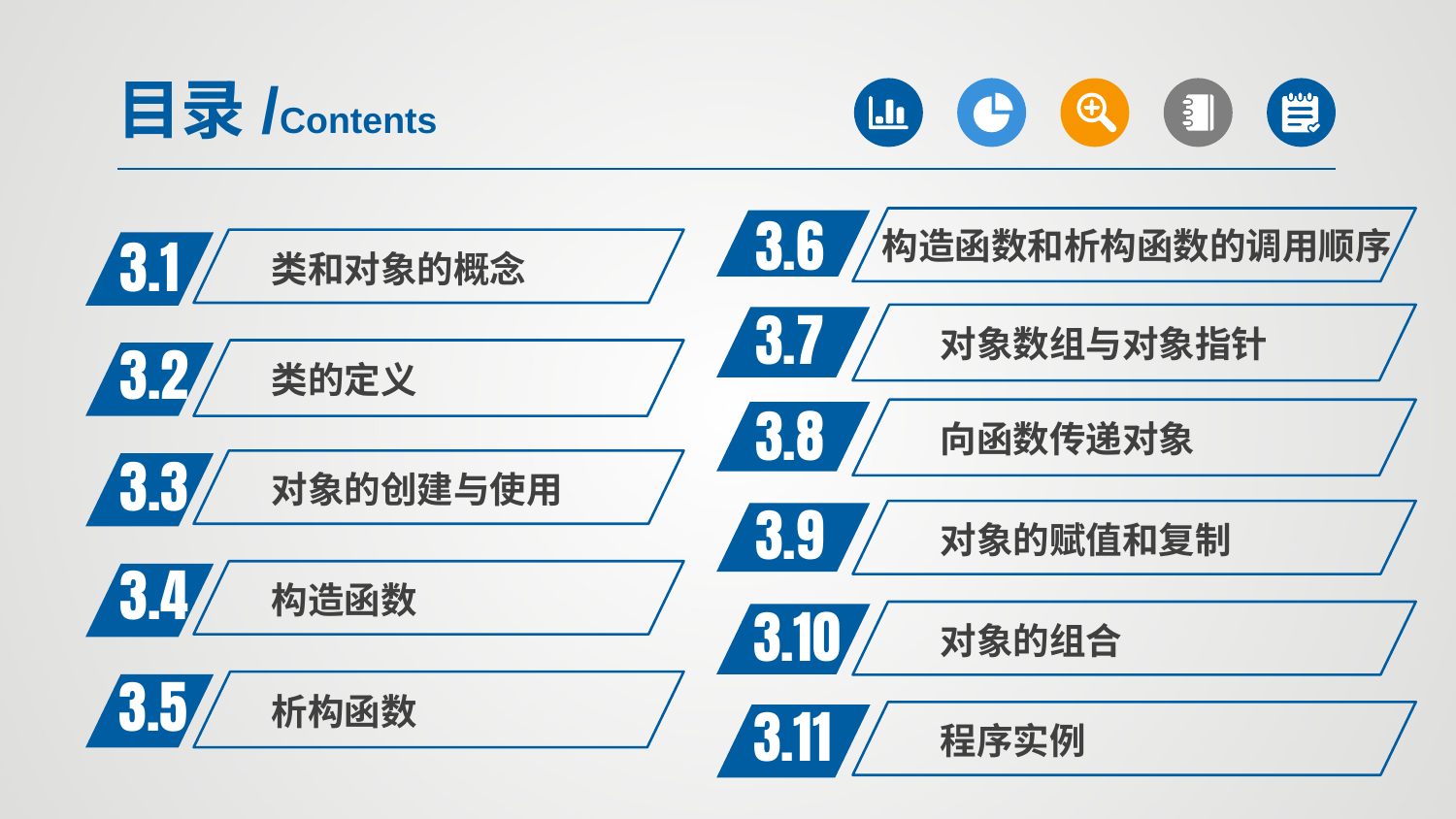

目录/Contents

3.6

 构造函数和析构函数的调用顺序
3.1

类和对象的概念
3.7

对象数组与对象指针
3.2

类的定义
3.8

向函数传递对象
3.3

对象的创建与使用
3.9

对象的赋值和复制
3.4

构造函数
3.10

对象的组合
3.5

析构函数
3.11

程序实例